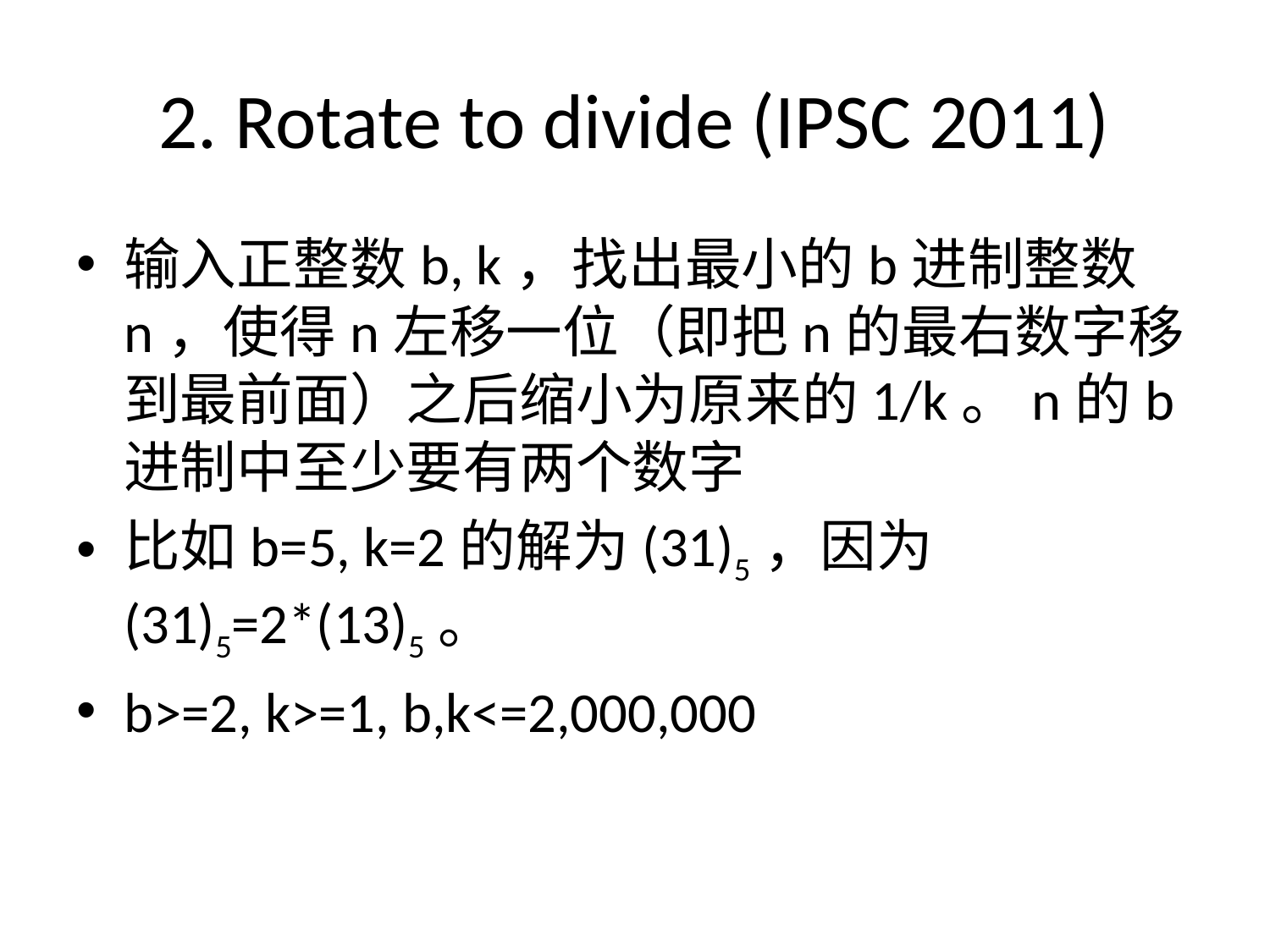

# 2. Rotate to divide (IPSC 2011)
输入正整数b, k，找出最小的b进制整数n，使得n左移一位（即把n的最右数字移到最前面）之后缩小为原来的1/k。n的b进制中至少要有两个数字
比如b=5, k=2的解为(31)5，因为(31)5=2*(13)5。
b>=2, k>=1, b,k<=2,000,000